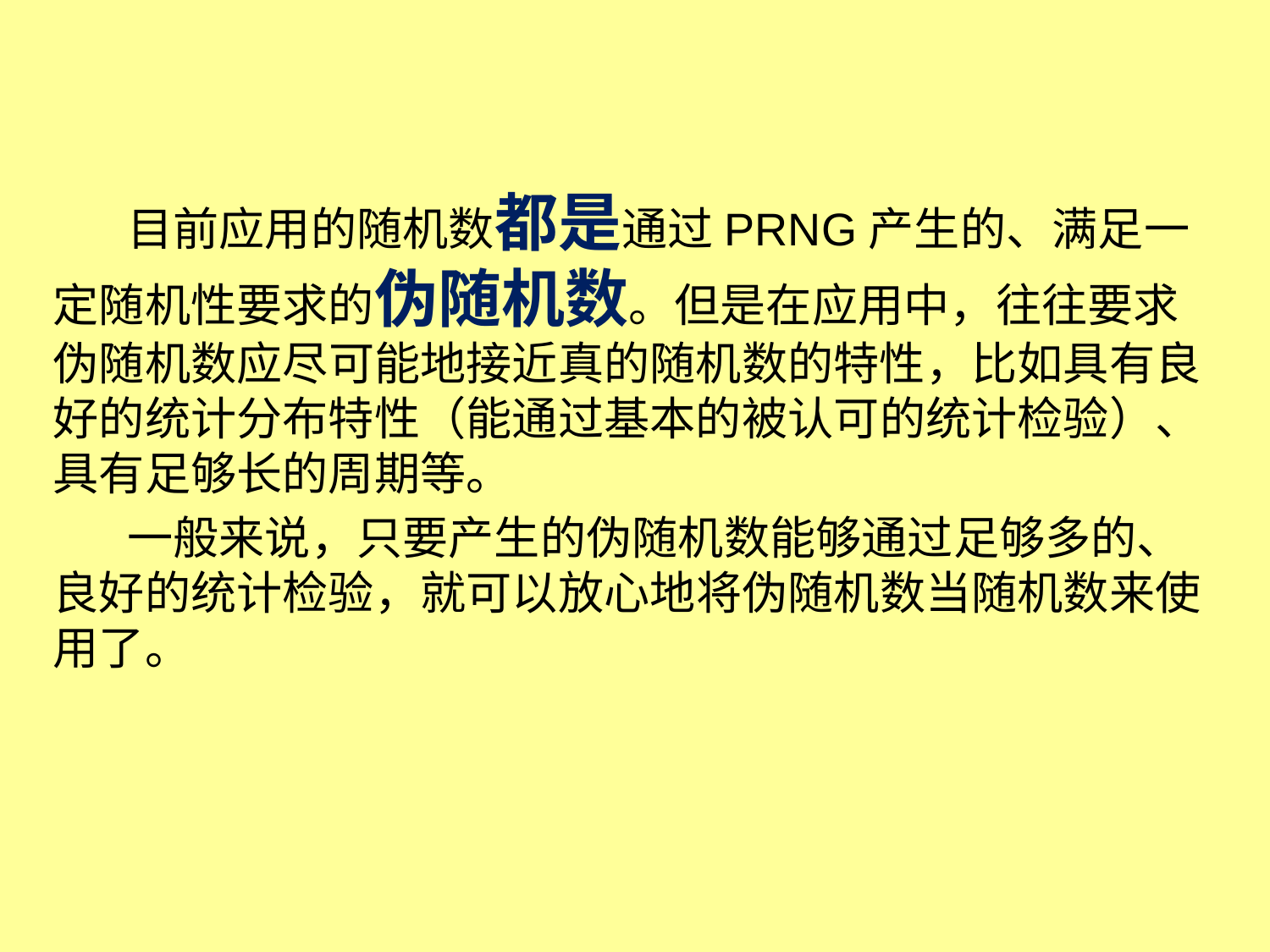

#
目前应用的随机数都是通过PRNG产生的、满足一定随机性要求的伪随机数。但是在应用中，往往要求伪随机数应尽可能地接近真的随机数的特性，比如具有良好的统计分布特性（能通过基本的被认可的统计检验）、具有足够长的周期等。
一般来说，只要产生的伪随机数能够通过足够多的、良好的统计检验，就可以放心地将伪随机数当随机数来使用了。